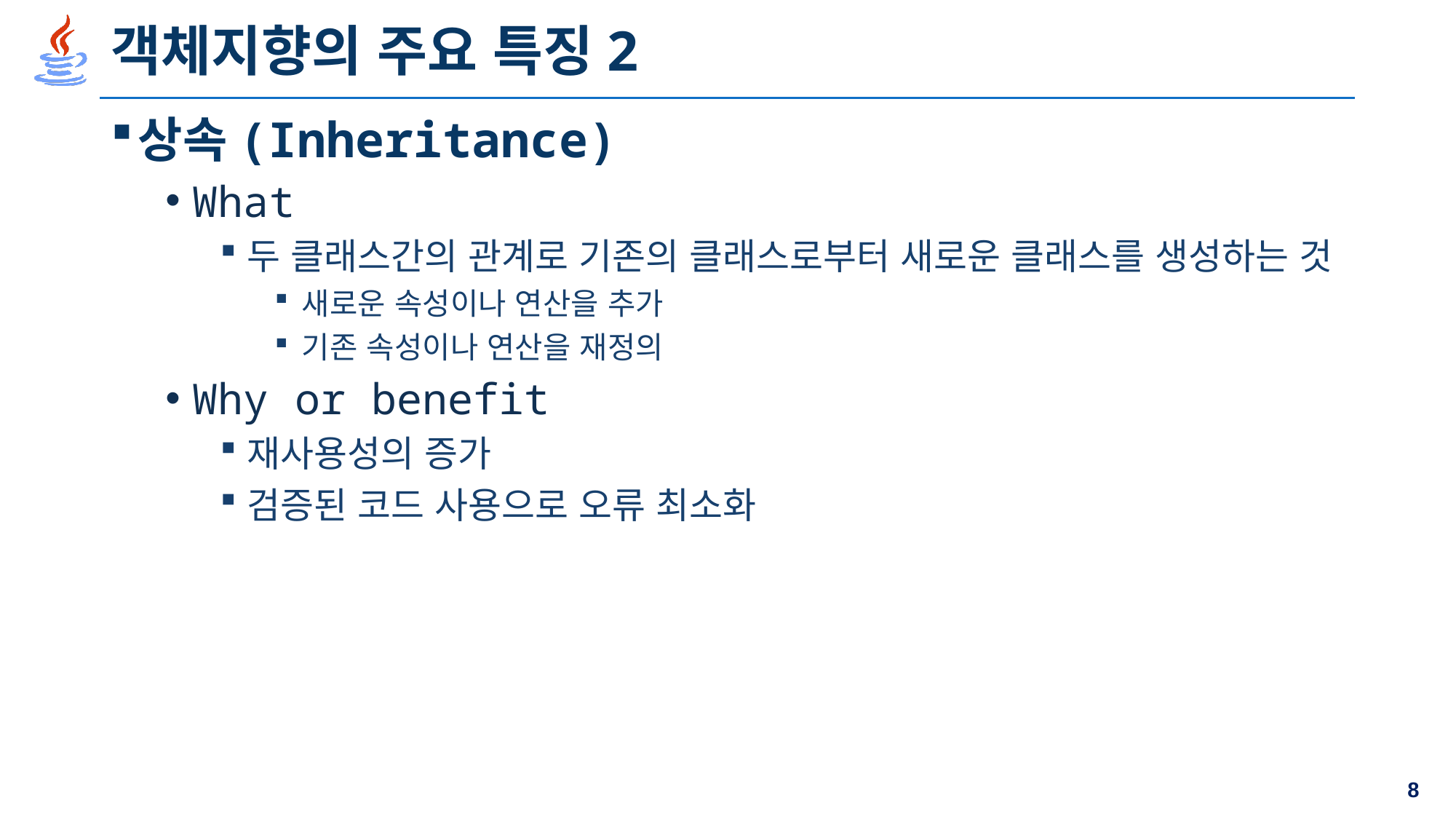

# 객체지향의 주요 특징2
상속(Inheritance)
What
두 클래스간의 관계로 기존의 클래스로부터 새로운 클래스를 생성하는 것
새로운 속성이나 연산을 추가
기존 속성이나 연산을 재정의
Why or benefit
재사용성의 증가
검증된 코드 사용으로 오류 최소화
8